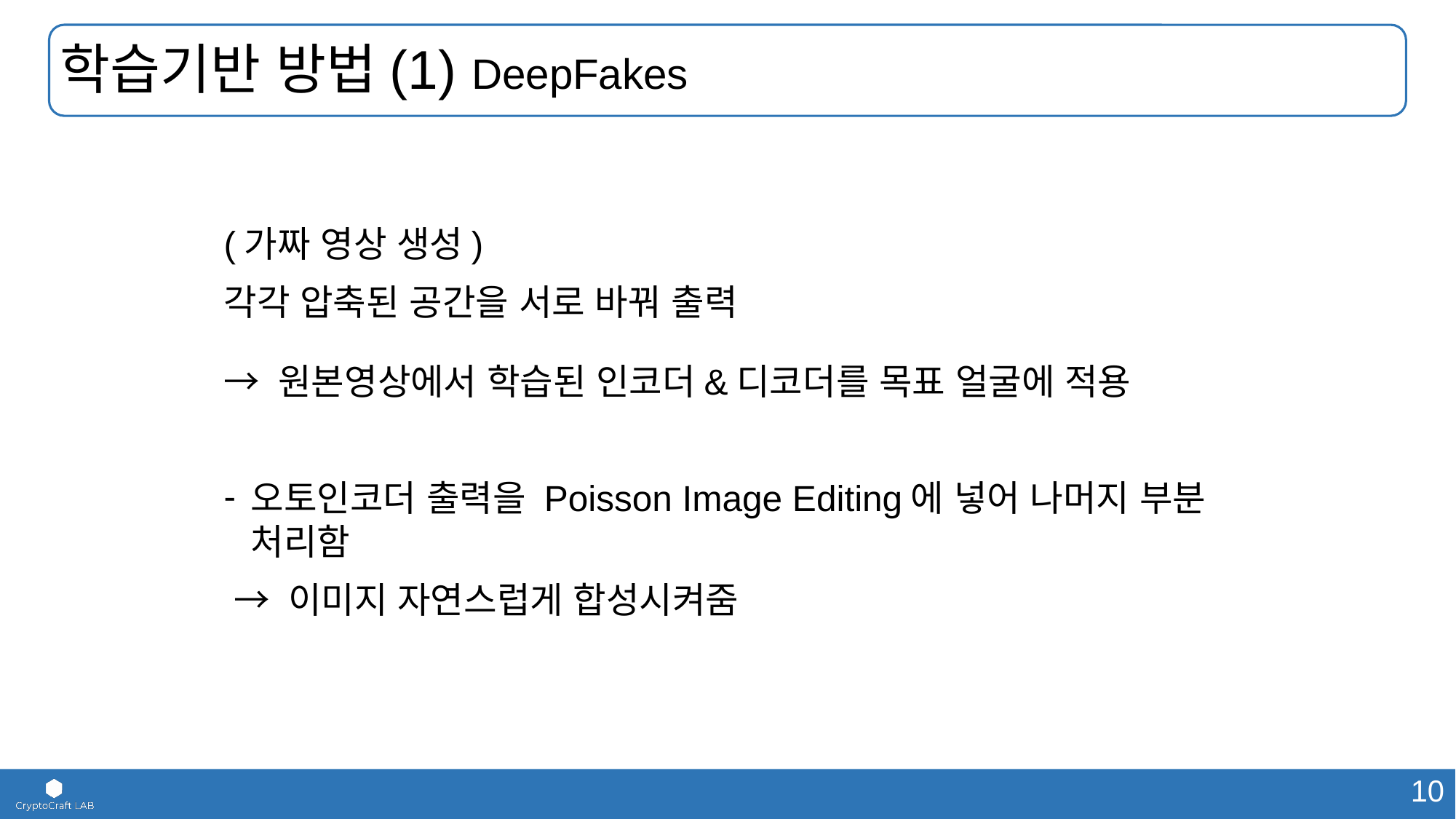

학습기반 방법(1) DeepFakes
(가짜 영상 생성)
각각 압축된 공간을 서로 바꿔 출력
→ 원본영상에서 학습된 인코더&디코더를 목표 얼굴에 적용

오토인코더 출력을 Poisson Image Editing에 넣어 나머지 부분 처리함
 → 이미지 자연스럽게 합성시켜줌